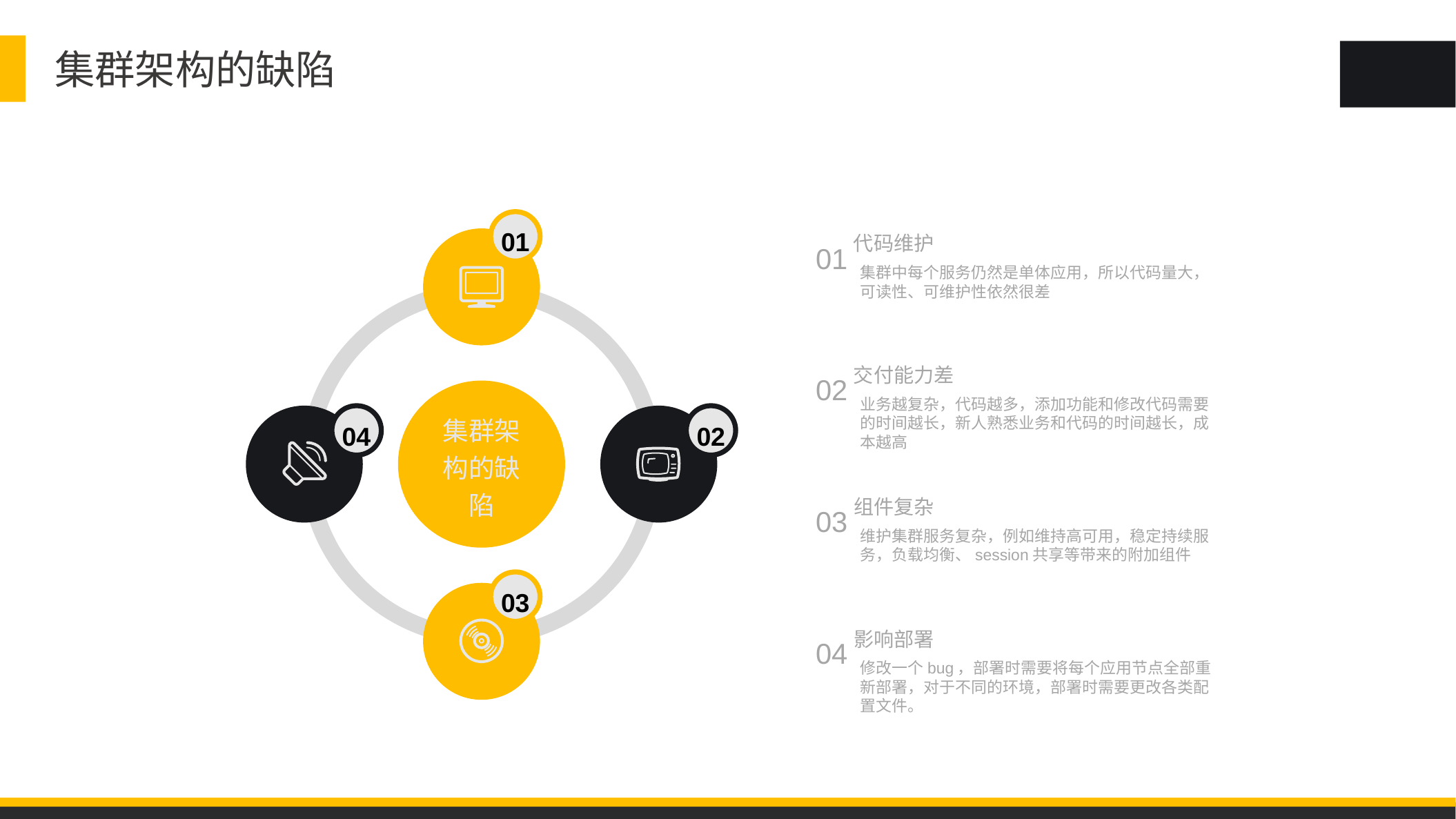

集群架构的缺陷

01

集群架构的缺陷

04
02

03

代码维护
集群中每个服务仍然是单体应用，所以代码量大，可读性、可维护性依然很差
01
交付能力差
业务越复杂，代码越多，添加功能和修改代码需要的时间越长，新人熟悉业务和代码的时间越长，成本越高
02
组件复杂
维护集群服务复杂，例如维持高可用，稳定持续服务，负载均衡、session共享等带来的附加组件
03
影响部署
修改一个bug，部署时需要将每个应用节点全部重新部署，对于不同的环境，部署时需要更改各类配置文件。
04